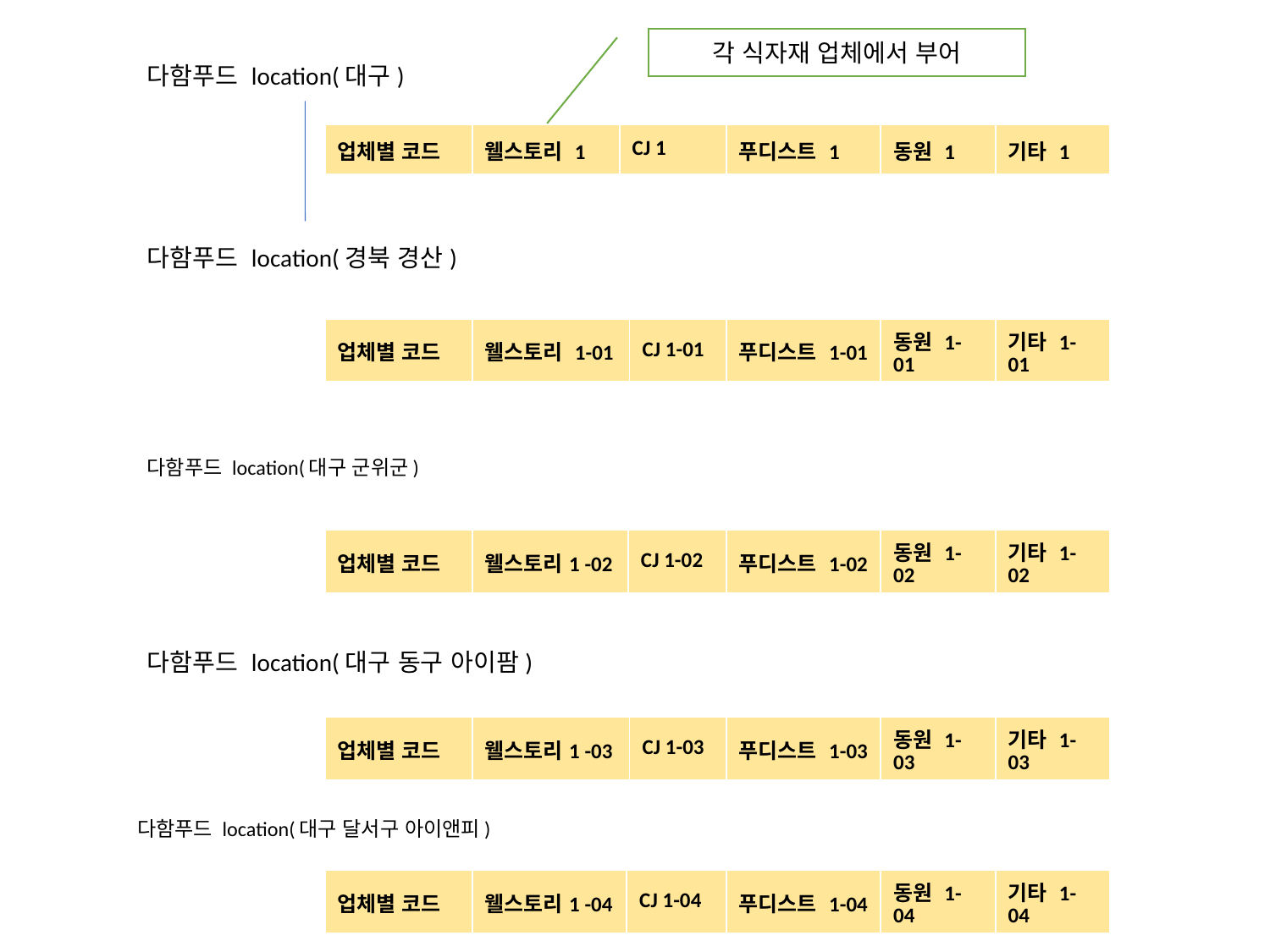

각 식자재 업체에서 부어
다함푸드 location(대구)
| 업체별 코드 | 웰스토리 1 | CJ 1 | 푸디스트 1 | 동원 1 | 기타 1 |
| --- | --- | --- | --- | --- | --- |
다함푸드 location(경북 경산)
| 업체별 코드 | 웰스토리 1-01 | CJ 1-01 | 푸디스트 1-01 | 동원 1-01 | 기타 1-01 |
| --- | --- | --- | --- | --- | --- |
다함푸드 location(대구 군위군)
| 업체별 코드 | 웰스토리1 -02 | CJ 1-02 | 푸디스트 1-02 | 동원 1-02 | 기타 1-02 |
| --- | --- | --- | --- | --- | --- |
다함푸드 location(대구 동구 아이팜)
| 업체별 코드 | 웰스토리1 -03 | CJ 1-03 | 푸디스트 1-03 | 동원 1-03 | 기타 1-03 |
| --- | --- | --- | --- | --- | --- |
다함푸드 location(대구 달서구 아이앤피)
| 업체별 코드 | 웰스토리1 -04 | CJ 1-04 | 푸디스트 1-04 | 동원 1-04 | 기타 1-04 |
| --- | --- | --- | --- | --- | --- |